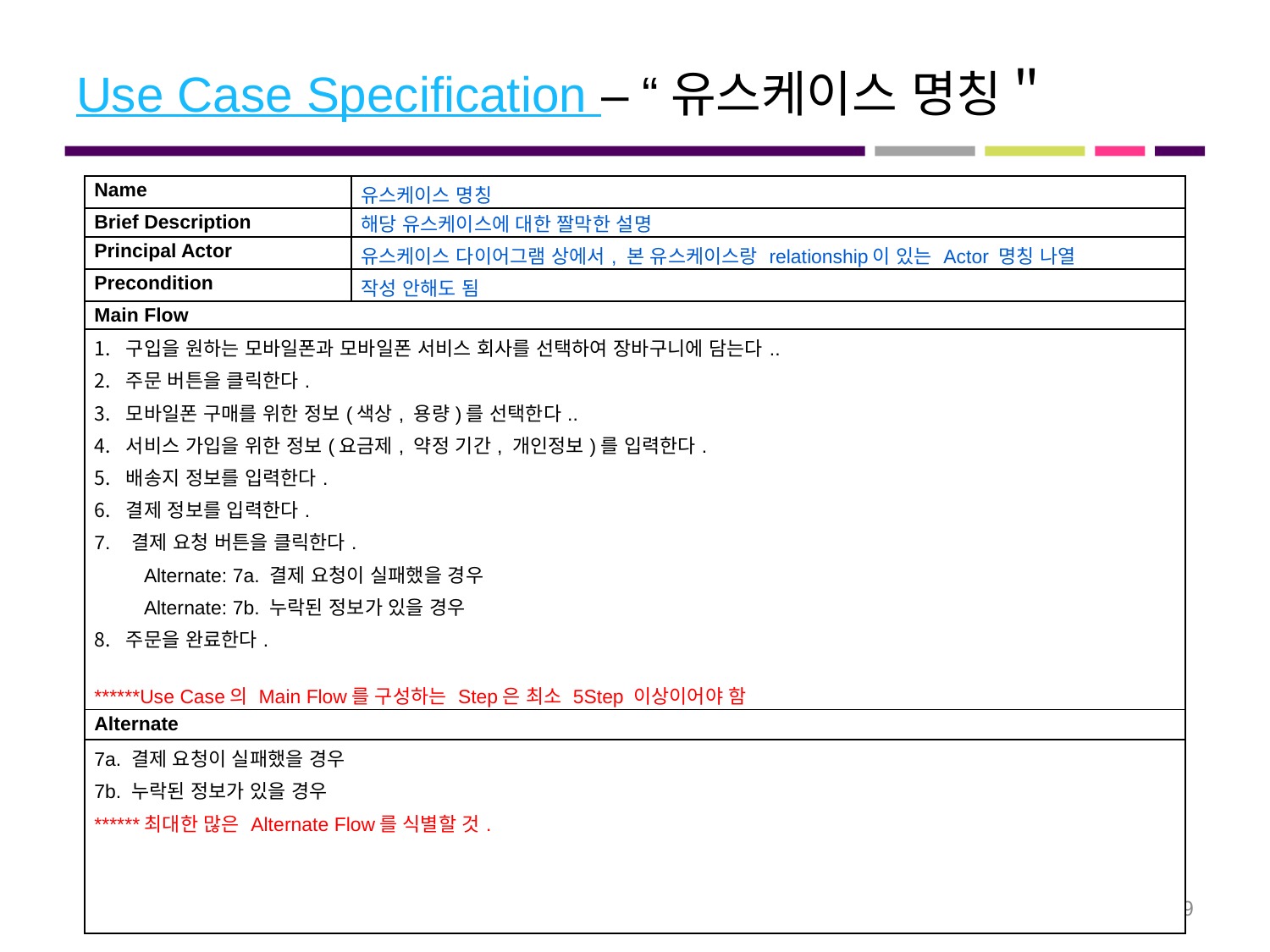

# Use Case Specification – “유스케이스 명칭＂
| Name | 유스케이스 명칭 |
| --- | --- |
| Brief Description | 해당 유스케이스에 대한 짤막한 설명 |
| Principal Actor | 유스케이스 다이어그램 상에서, 본 유스케이스랑 relationship이 있는 Actor 명칭 나열 |
| Precondition | 작성 안해도 됨 |
| Main Flow |  |
| 구입을 원하는 모바일폰과 모바일폰 서비스 회사를 선택하여 장바구니에 담는다.. 주문 버튼을 클릭한다. 모바일폰 구매를 위한 정보(색상, 용량)를 선택한다.. 서비스 가입을 위한 정보(요금제, 약정 기간, 개인정보)를 입력한다. 배송지 정보를 입력한다. 결제 정보를 입력한다. 7. 결제 요청 버튼을 클릭한다. Alternate: 7a. 결제 요청이 실패했을 경우 Alternate: 7b. 누락된 정보가 있을 경우 주문을 완료한다. \*\*\*\*\*\*Use Case의 Main Flow를 구성하는 Step은 최소 5Step 이상이어야 함 |  |
| Alternate |  |
| 7a. 결제 요청이 실패했을 경우 7b. 누락된 정보가 있을 경우 \*\*\*\*\*\*최대한 많은 Alternate Flow를 식별할 것. |  |
9